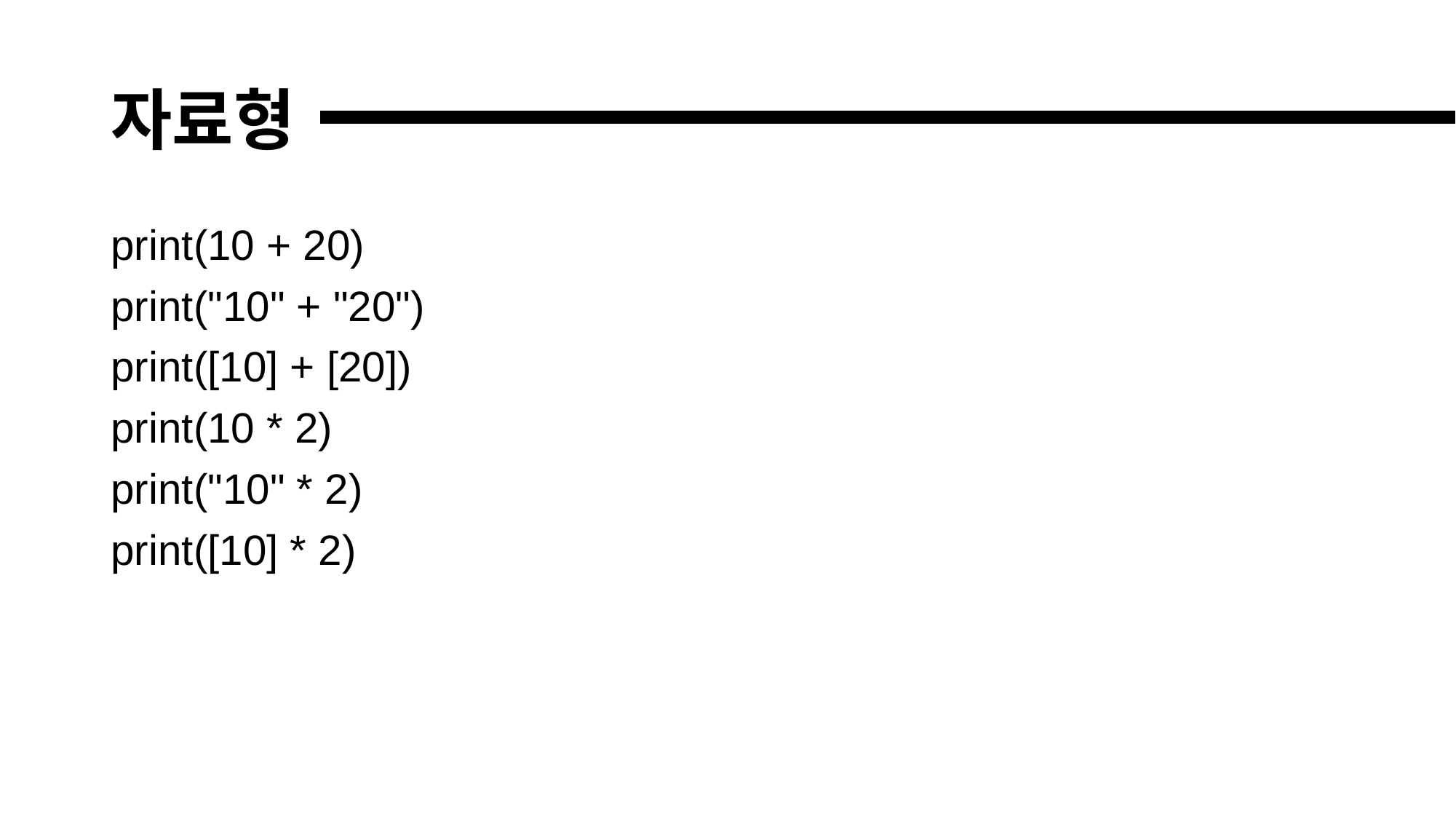

# 자료형

print(10 + 20)
print("10" + "20")
print([10] + [20])
print(10 * 2)
print("10" * 2)
print([10] * 2)